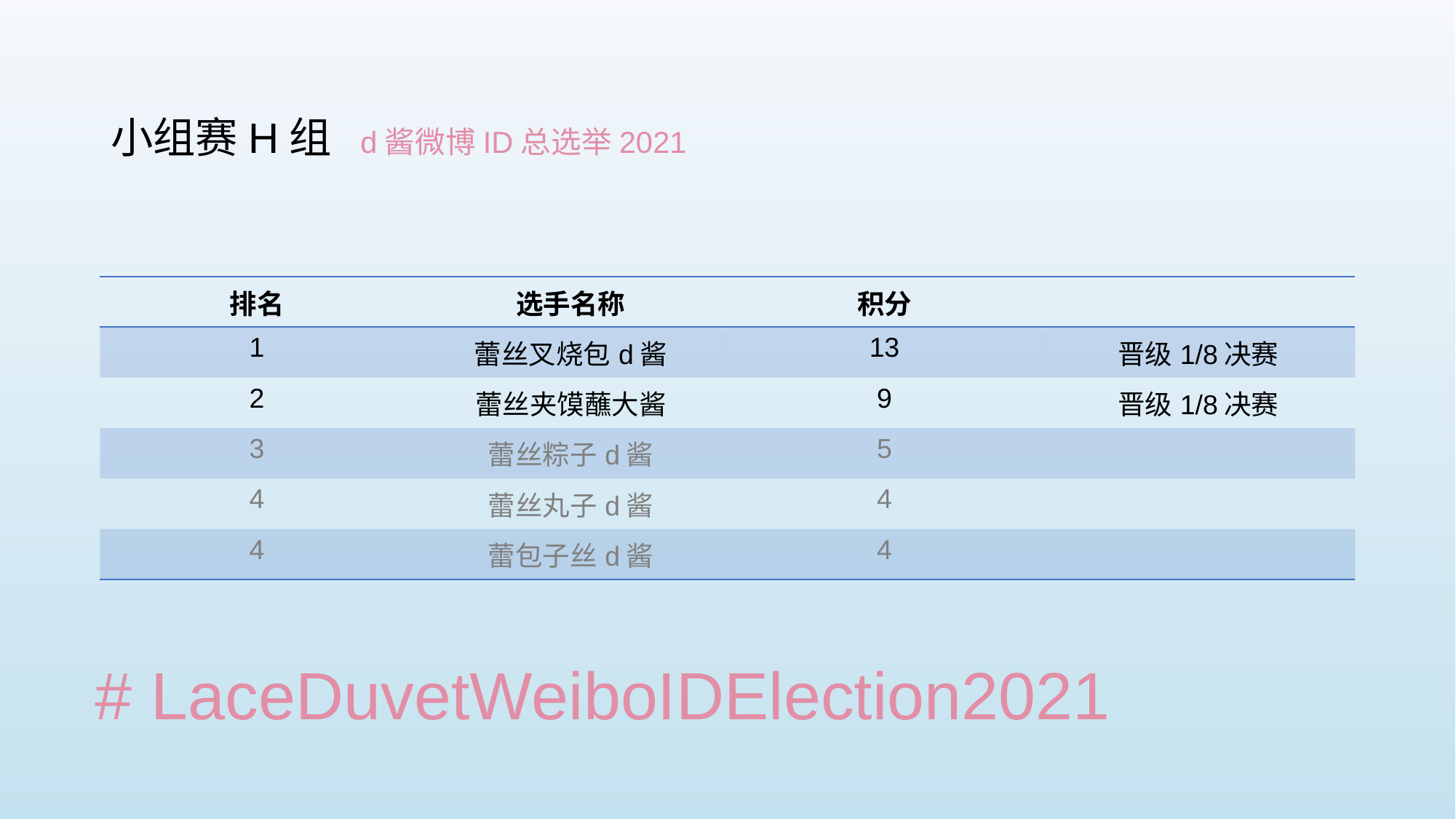

小组赛H组  d酱微博ID总选举2021
| 排名 | 选手名称 | 积分 |  |
| --- | --- | --- | --- |
| 1 | 蕾丝叉烧包d酱 | 13 | 晋级1/8决赛 |
| 2 | 蕾丝夹馍蘸大酱 | 9 | 晋级1/8决赛 |
| 3 | 蕾丝粽子d酱 | 5 |  |
| 4 | 蕾丝丸子d酱 | 4 |  |
| 4 | 蕾包子丝d酱 | 4 |  |
# # LaceDuvetWeiboIDElection2021